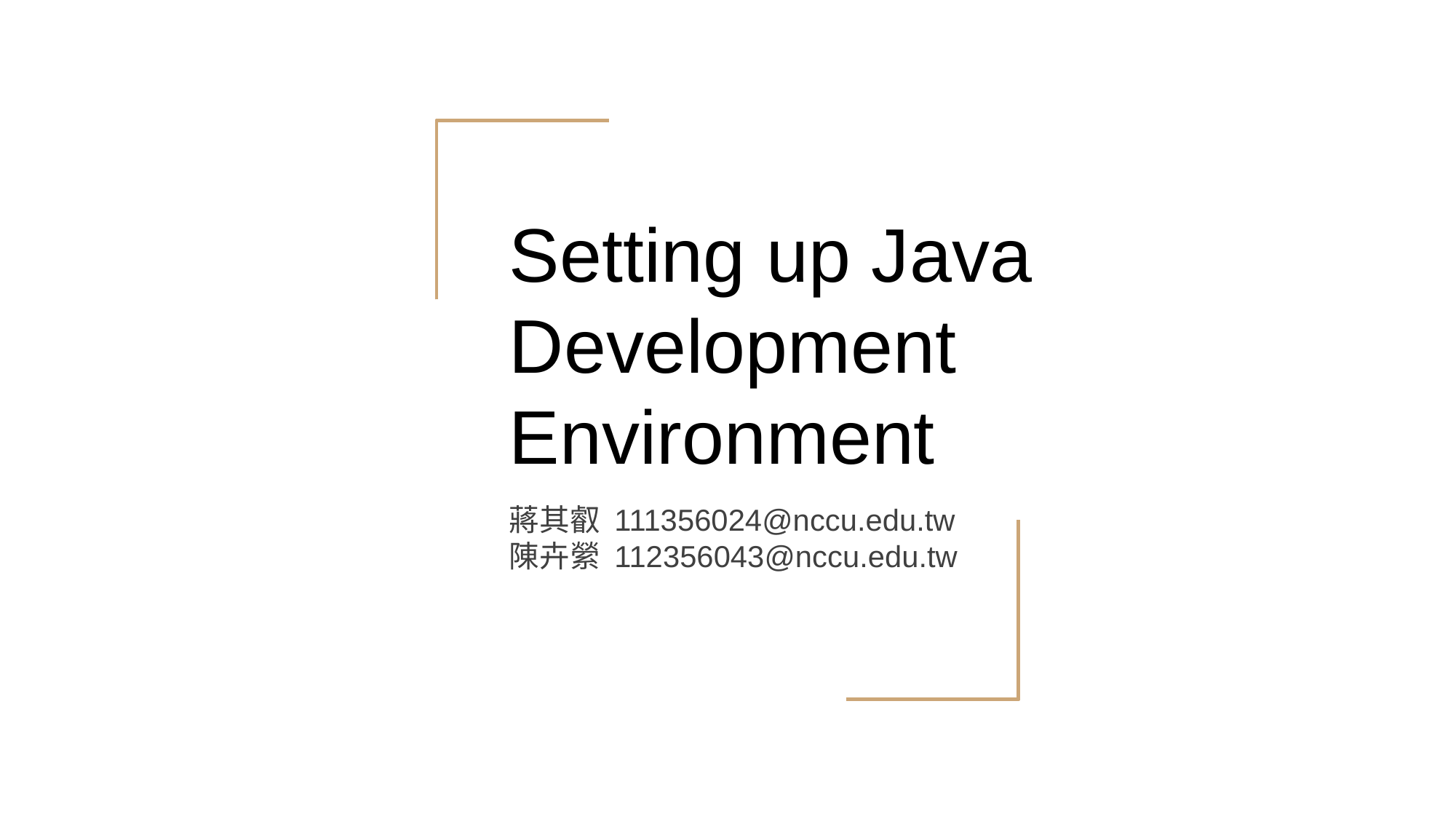

# Setting up Java Development Environment
蔣其叡 111356024@nccu.edu.tw
陳卉縈 112356043@nccu.edu.tw